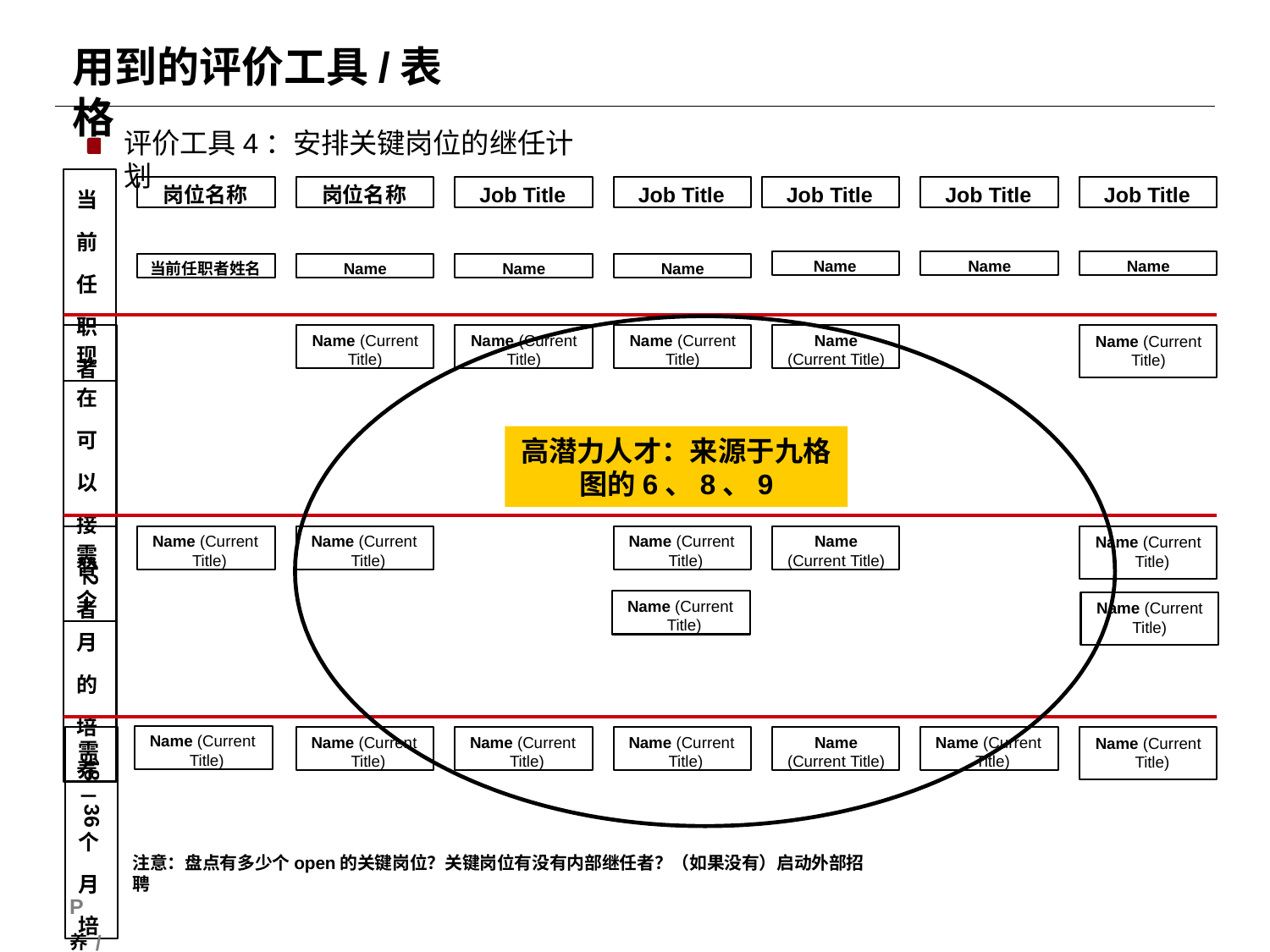

# 用到的评价工具/表格

评价工具4：安排关键岗位的继任计划

当  前  任  职  者
岗位名称
岗位名称
Job Title
Job Title
Job Title
Job Title
Job Title

Name
Name
Name
当前任职者姓名
Name
Name
Name

现  在  可  以  接  替  者
Name (Current
Title)
Name (Current
Title)
Name (Current
Title)
Name
(Current Title)

Name (Current
Title)

高潜力人才：来源于九格
图的6、8、9

需

个  月  的  培  养
Name (Current  Title)
Name (Current  Title)
Name (Current  Title)
Name
(Current Title)

Name (Current  Title)
12
Name (Current  Title)

Name (Current
Title)

Name (Current  Title)
需

－

个  月  培
Name (Current  Title)
Name (Current  Title)
Name (Current  Title)
Name
(Current Title)
Name (Current  Title)

Name (Current  Title)
18	36
注意：盘点有多少个open的关键岗位？关键岗位有没有内部继任者？（如果没有）启动外部招聘
P养/20